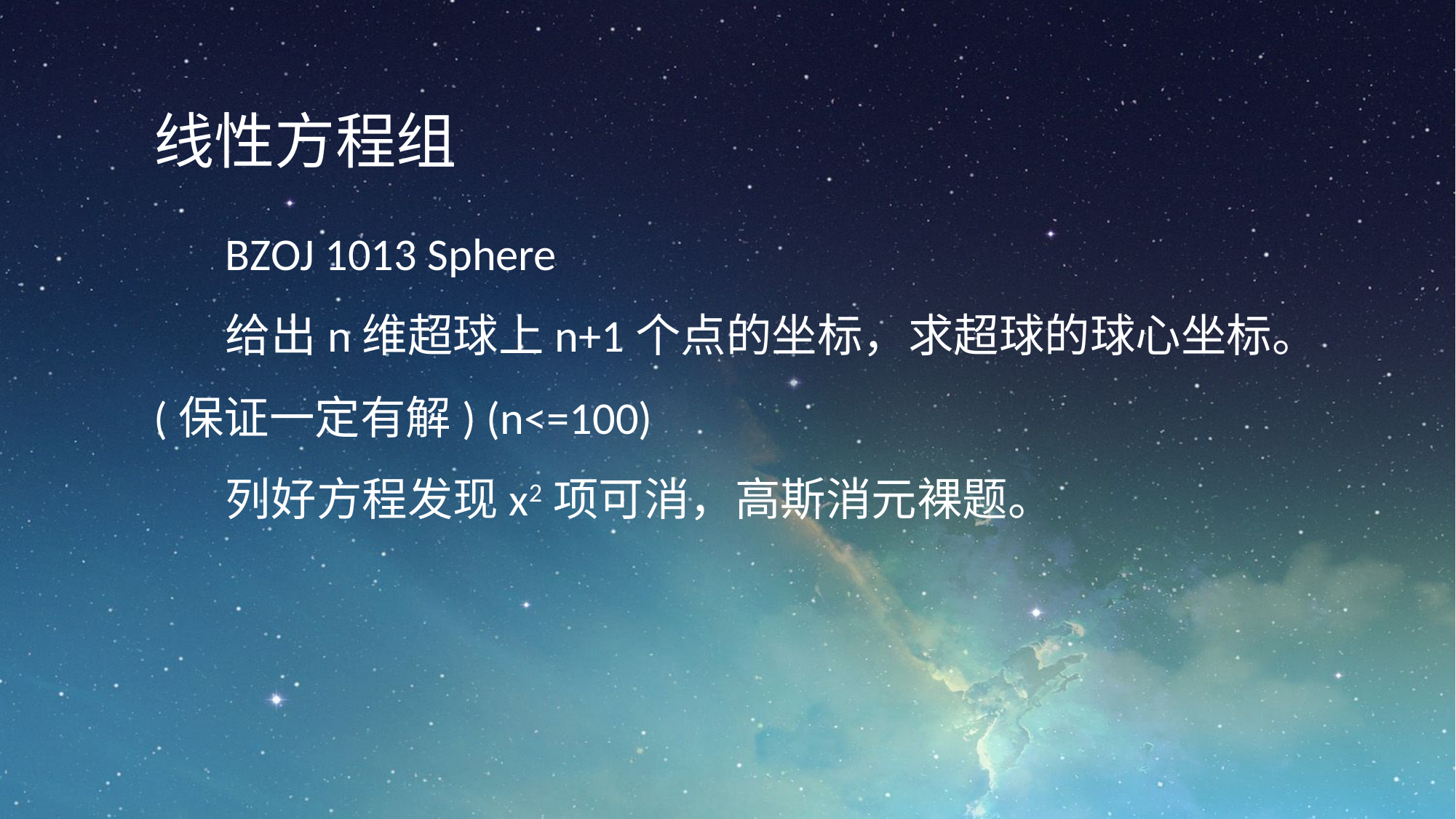

线性方程组
BZOJ 1013 Sphere
给出n维超球上n+1个点的坐标，求超球的球心坐标。(保证一定有解) (n<=100)
列好方程发现x2项可消，高斯消元裸题。